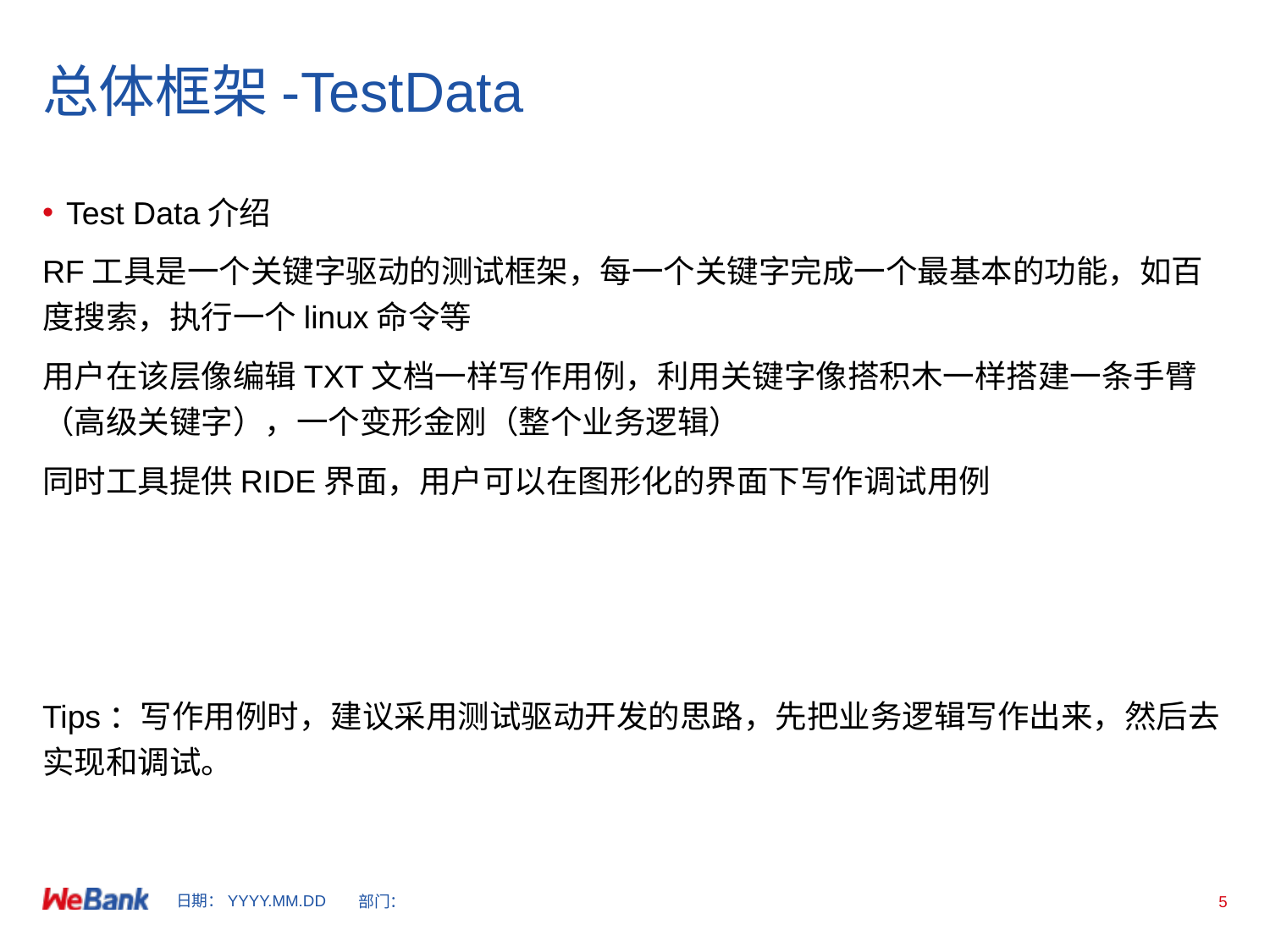

# 总体框架-TestData
Test Data介绍
RF工具是一个关键字驱动的测试框架，每一个关键字完成一个最基本的功能，如百度搜索，执行一个linux命令等
用户在该层像编辑TXT文档一样写作用例，利用关键字像搭积木一样搭建一条手臂（高级关键字），一个变形金刚（整个业务逻辑）
同时工具提供RIDE界面，用户可以在图形化的界面下写作调试用例

Tips：写作用例时，建议采用测试驱动开发的思路，先把业务逻辑写作出来，然后去实现和调试。

日期：YYYY.MM.DD
部门：
5